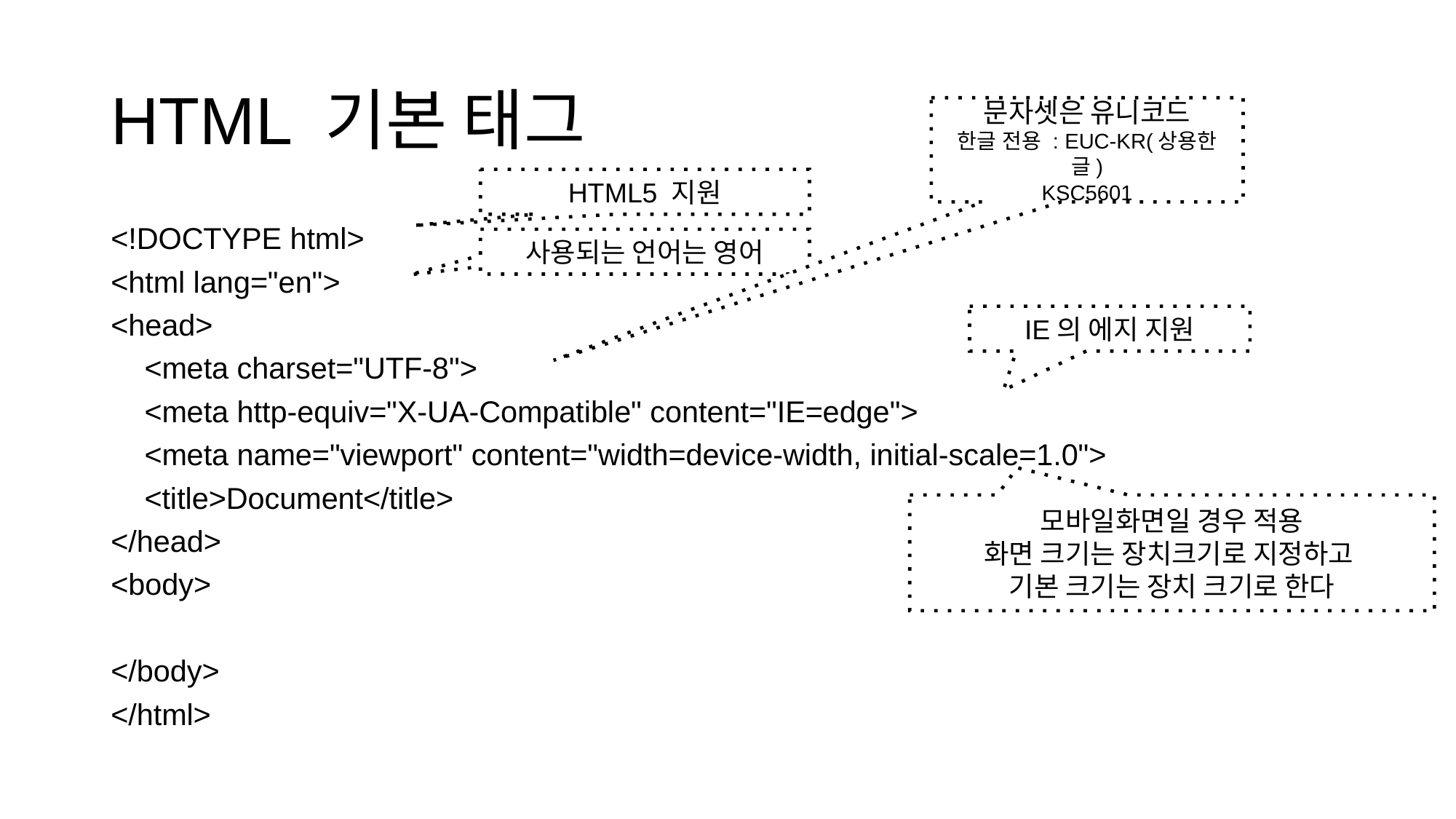

# HTML 기본 태그
문자셋은 유니코드
한글 전용 : EUC-KR(상용한글)
KSC5601
HTML5 지원
<!DOCTYPE html>
<html lang="en">
<head>
    <meta charset="UTF-8">
    <meta http-equiv="X-UA-Compatible" content="IE=edge">
    <meta name="viewport" content="width=device-width, initial-scale=1.0">
    <title>Document</title>
</head>
<body>

</body>
</html>

사용되는 언어는 영어
IE의 에지 지원
모바일화면일 경우 적용
화면 크기는 장치크기로 지정하고
기본 크기는 장치 크기로 한다